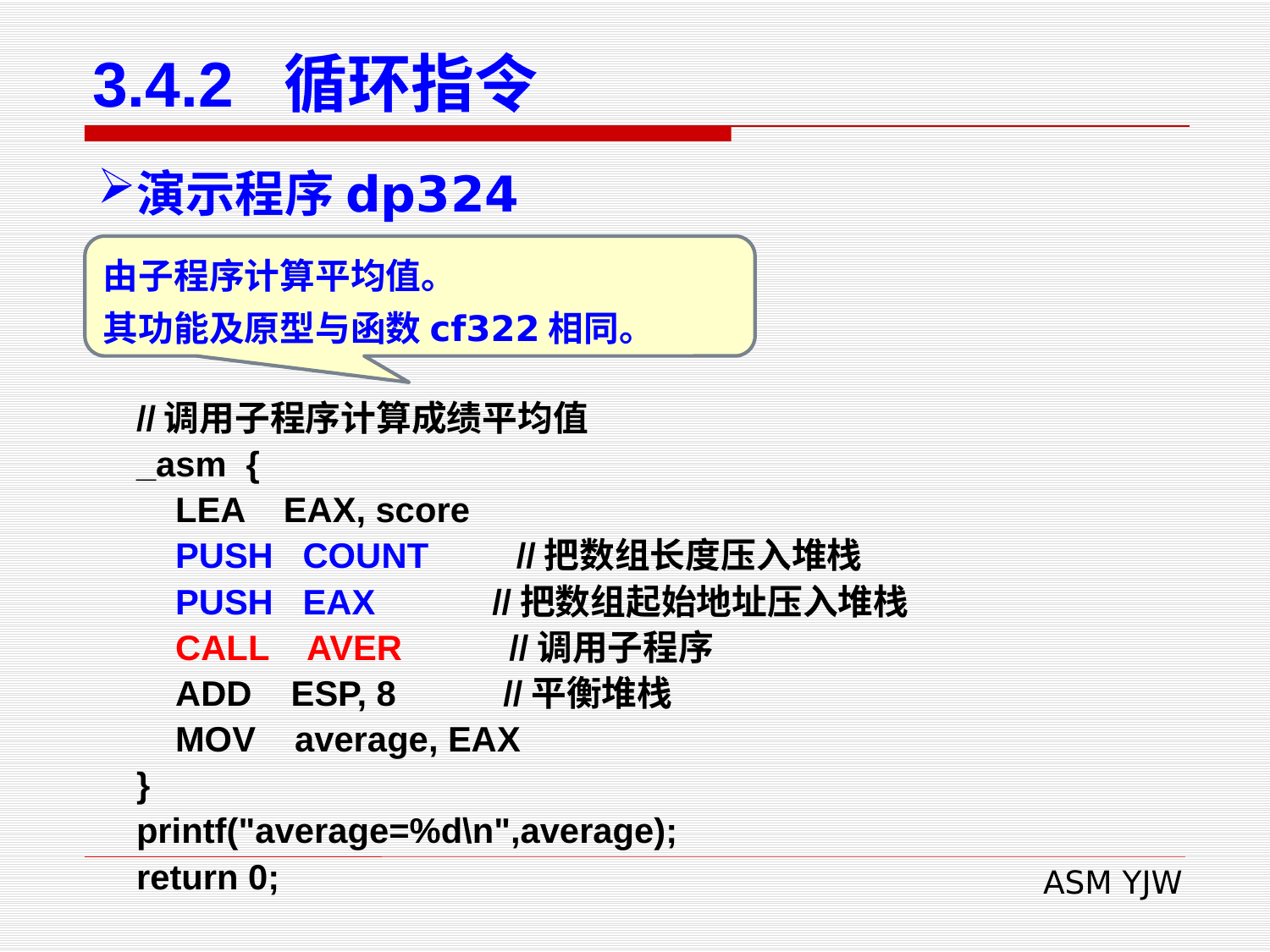

# 3.4.2  循环指令
演示程序dp324
由子程序计算平均值。
其功能及原型与函数cf322相同。
    //调用子程序计算成绩平均值
    _asm  {
        LEA    EAX, score
        PUSH   COUNT         //把数组长度压入堆栈
        PUSH   EAX            //把数组起始地址压入堆栈
        CALL    AVER           //调用子程序
        ADD    ESP, 8           //平衡堆栈
        MOV    average, EAX
    }
    printf("average=%d\n",average);
    return 0;